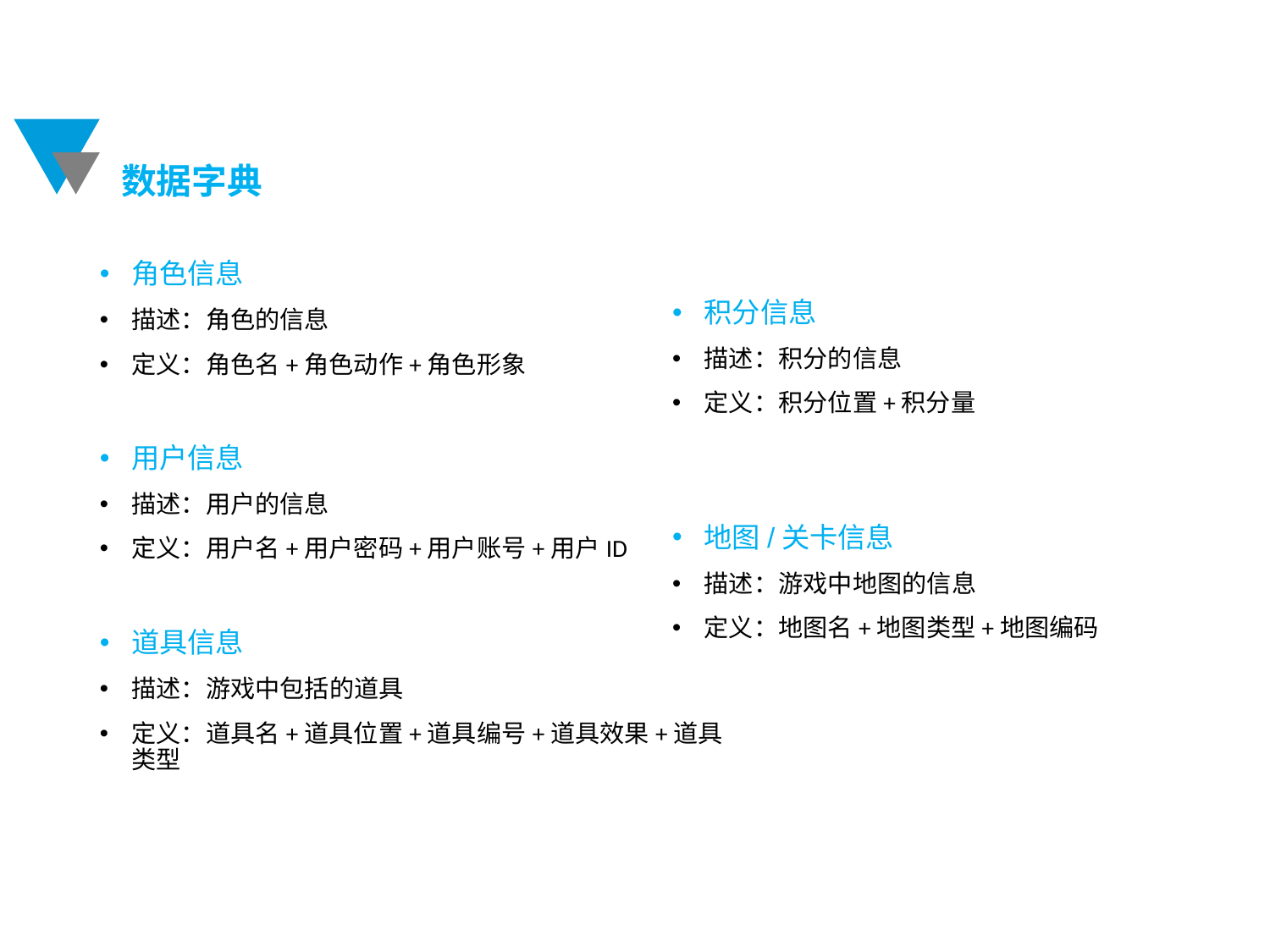

数据字典
角色信息
描述：角色的信息
定义：角色名+角色动作+角色形象

用户信息
描述：用户的信息
定义：用户名+用户密码+用户账号+用户ID

道具信息
描述：游戏中包括的道具
定义：道具名+道具位置+道具编号+道具效果+道具类型

积分信息
描述：积分的信息
定义：积分位置+积分量

地图/关卡信息
描述：游戏中地图的信息
定义：地图名+地图类型+地图编码